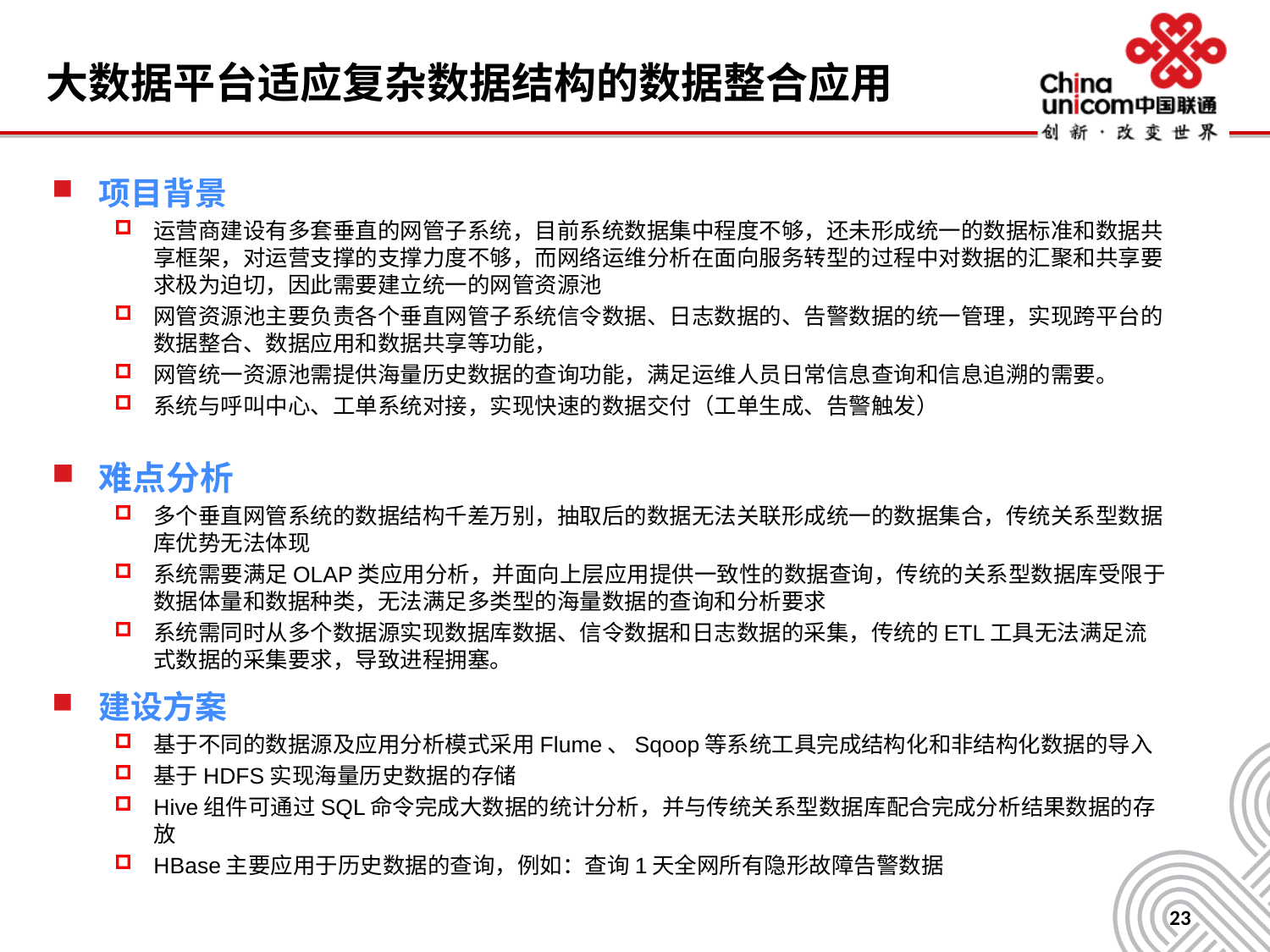

大数据平台适应复杂数据结构的数据整合应用
项目背景
运营商建设有多套垂直的网管子系统，目前系统数据集中程度不够，还未形成统一的数据标准和数据共享框架，对运营支撑的支撑力度不够，而网络运维分析在面向服务转型的过程中对数据的汇聚和共享要求极为迫切，因此需要建立统一的网管资源池
网管资源池主要负责各个垂直网管子系统信令数据、日志数据的、告警数据的统一管理，实现跨平台的数据整合、数据应用和数据共享等功能，
网管统一资源池需提供海量历史数据的查询功能，满足运维人员日常信息查询和信息追溯的需要。
系统与呼叫中心、工单系统对接，实现快速的数据交付（工单生成、告警触发）

难点分析
多个垂直网管系统的数据结构千差万别，抽取后的数据无法关联形成统一的数据集合，传统关系型数据库优势无法体现
系统需要满足OLAP类应用分析，并面向上层应用提供一致性的数据查询，传统的关系型数据库受限于数据体量和数据种类，无法满足多类型的海量数据的查询和分析要求
系统需同时从多个数据源实现数据库数据、信令数据和日志数据的采集，传统的ETL工具无法满足流式数据的采集要求，导致进程拥塞。
建设方案
基于不同的数据源及应用分析模式采用Flume、Sqoop等系统工具完成结构化和非结构化数据的导入
基于HDFS实现海量历史数据的存储
Hive组件可通过SQL命令完成大数据的统计分析，并与传统关系型数据库配合完成分析结果数据的存放
HBase主要应用于历史数据的查询，例如：查询1天全网所有隐形故障告警数据

23